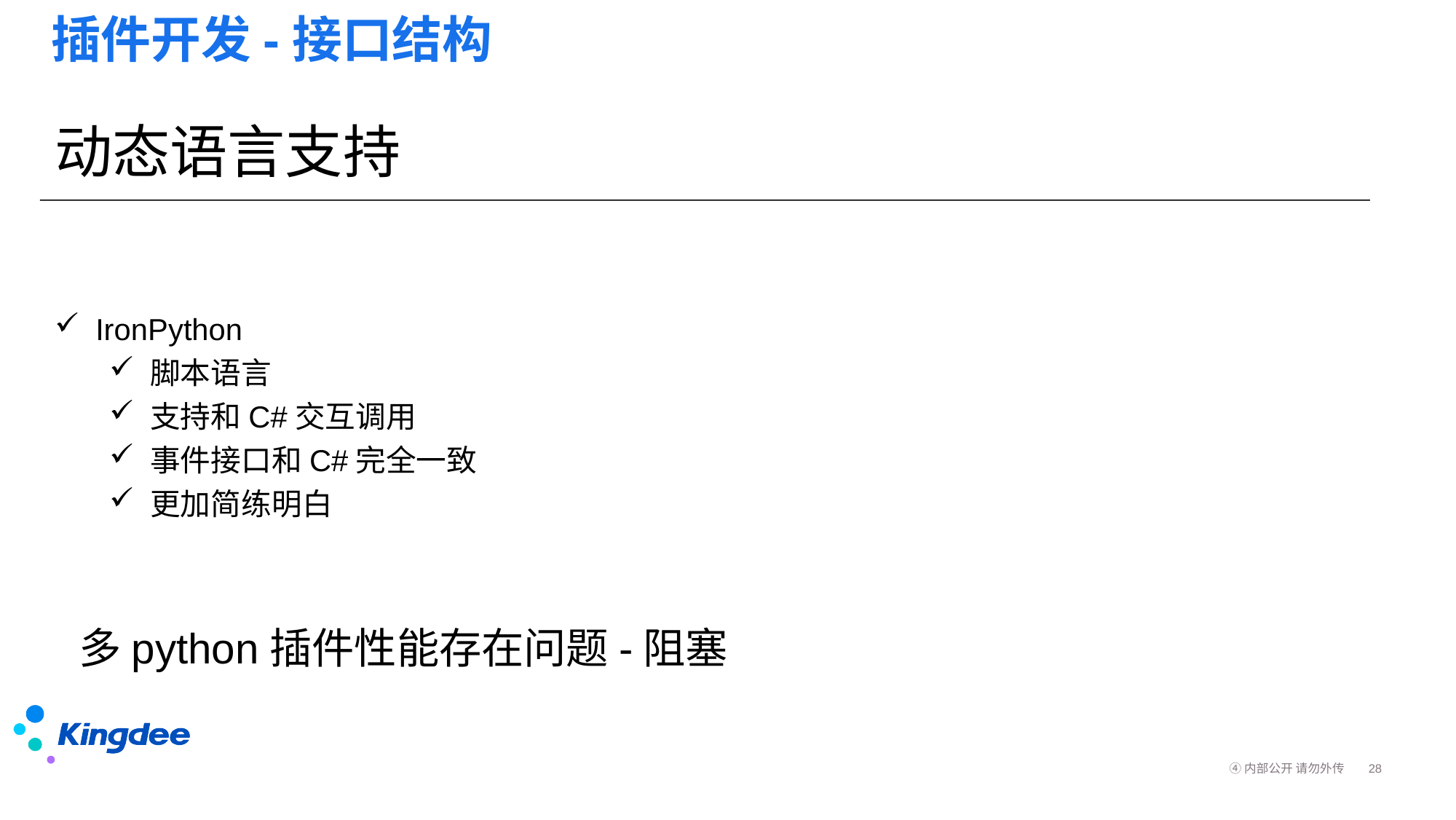

# 插件开发-接口结构
动态语言支持

IronPython
脚本语言
支持和C#交互调用
事件接口和C#完全一致
更加简练明白
多python插件性能存在问题-阻塞